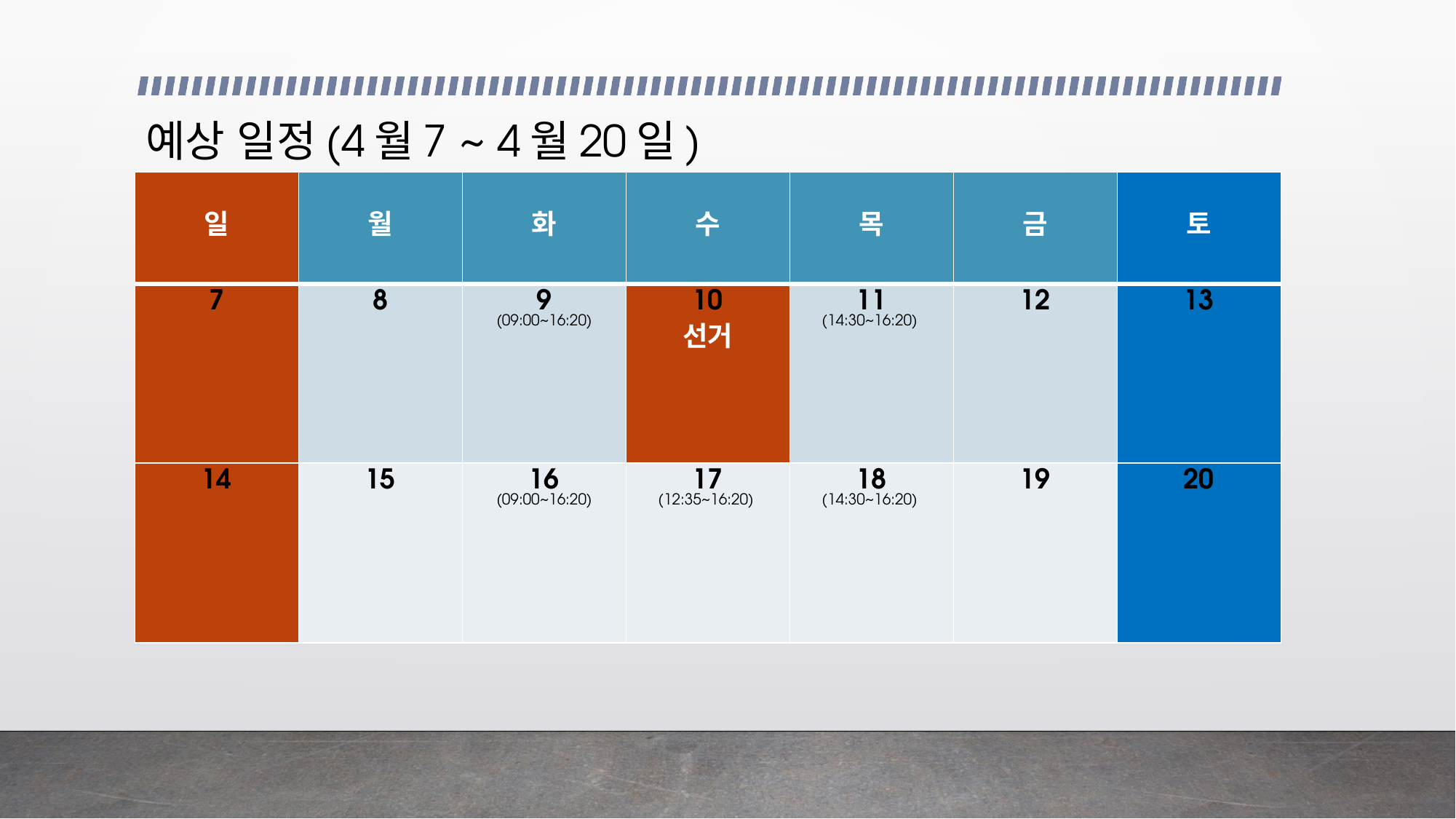

# 예상 일정(4월7 ~ 4월20일)
| 일 | 월 | 화 | 수 | 목 | 금 | 토 |
| --- | --- | --- | --- | --- | --- | --- |
| 7 | 8 | 9 (09:00~16:20) | 10 선거 | 11 (14:30~16:20) | 12 | 13 |
| 14 | 15 | 16 (09:00~16:20) | 17 (12:35~16:20) | 18 (14:30~16:20) | 19 | 20 |